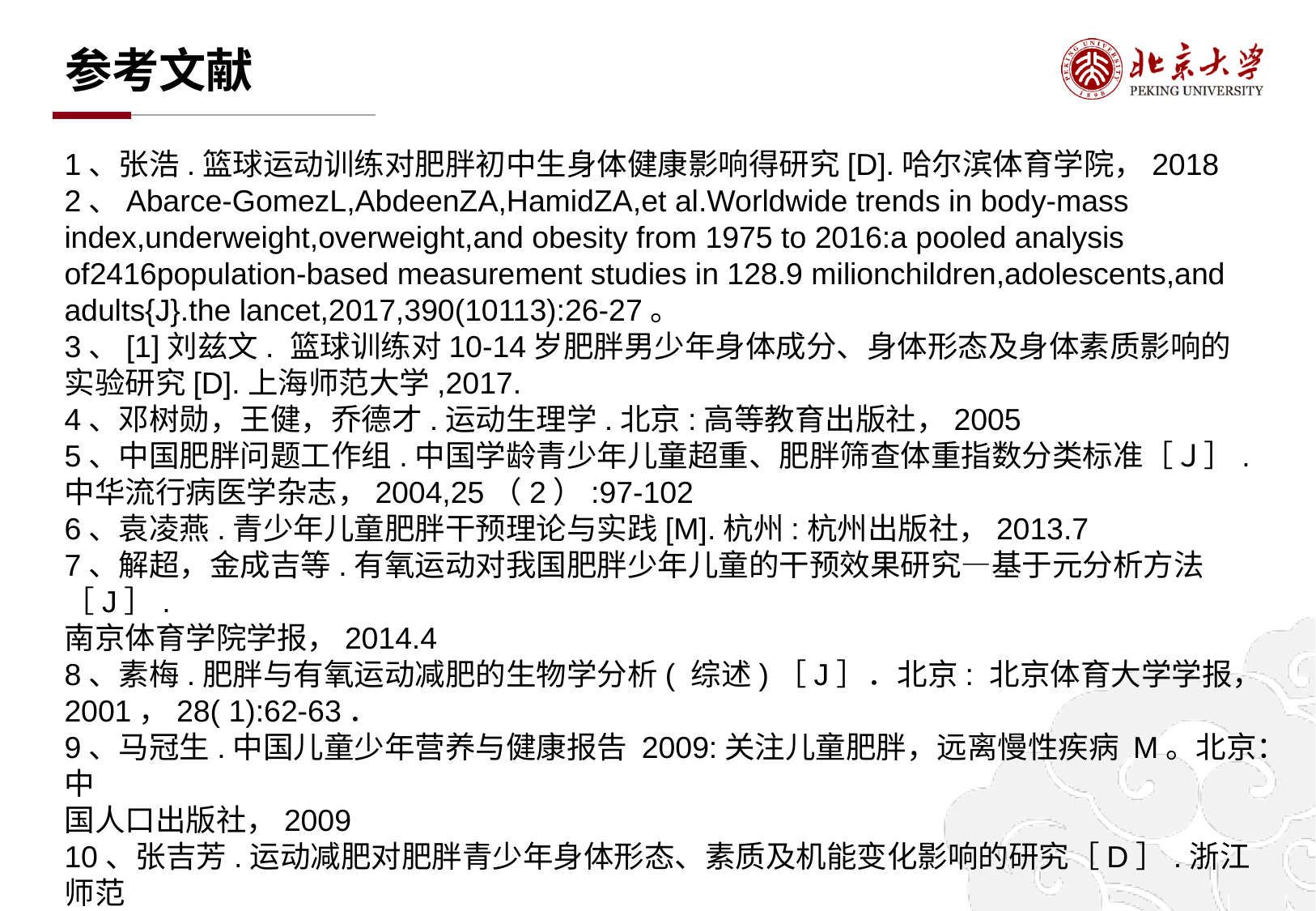

# 参考文献
1、张浩.篮球运动训练对肥胖初中生身体健康影响得研究[D].哈尔滨体育学院，2018
2、Abarce-GomezL,AbdeenZA,HamidZA,et al.Worldwide trends in body-mass index,underweight,overweight,and obesity from 1975 to 2016:a pooled analysis of2416population-based measurement studies in 128.9 milionchildren,adolescents,and adults{J}.the lancet,2017,390(10113):26-27。
3、[1]刘兹文. 篮球训练对10-14岁肥胖男少年身体成分、身体形态及身体素质影响的实验研究[D].上海师范大学,2017.
4、邓树勋，王健，乔德才.运动生理学.北京:高等教育出版社，2005
5、中国肥胖问题工作组.中国学龄青少年儿童超重、肥胖筛查体重指数分类标准［Ｊ］.
中华流行病医学杂志，2004,25（2）:97-102
6、袁凌燕.青少年儿童肥胖干预理论与实践[M].杭州:杭州出版社，2013.7
7、解超，金成吉等.有氧运动对我国肥胖少年儿童的干预效果研究—基于元分析方法［J］.
南京体育学院学报，2014.4
8、素梅.肥胖与有氧运动减肥的生物学分析( 综述)［J］．北京: 北京体育大学学报，
2001，28( 1):62-63．
9、马冠生.中国儿童少年营养与健康报告 2009:关注儿童肥胖，远离慢性疾病 M。北京：中
国人口出版社，2009
10、张吉芳.运动减肥对肥胖青少年身体形态、素质及机能变化影响的研究［D］.浙江师范
大学,2011.3